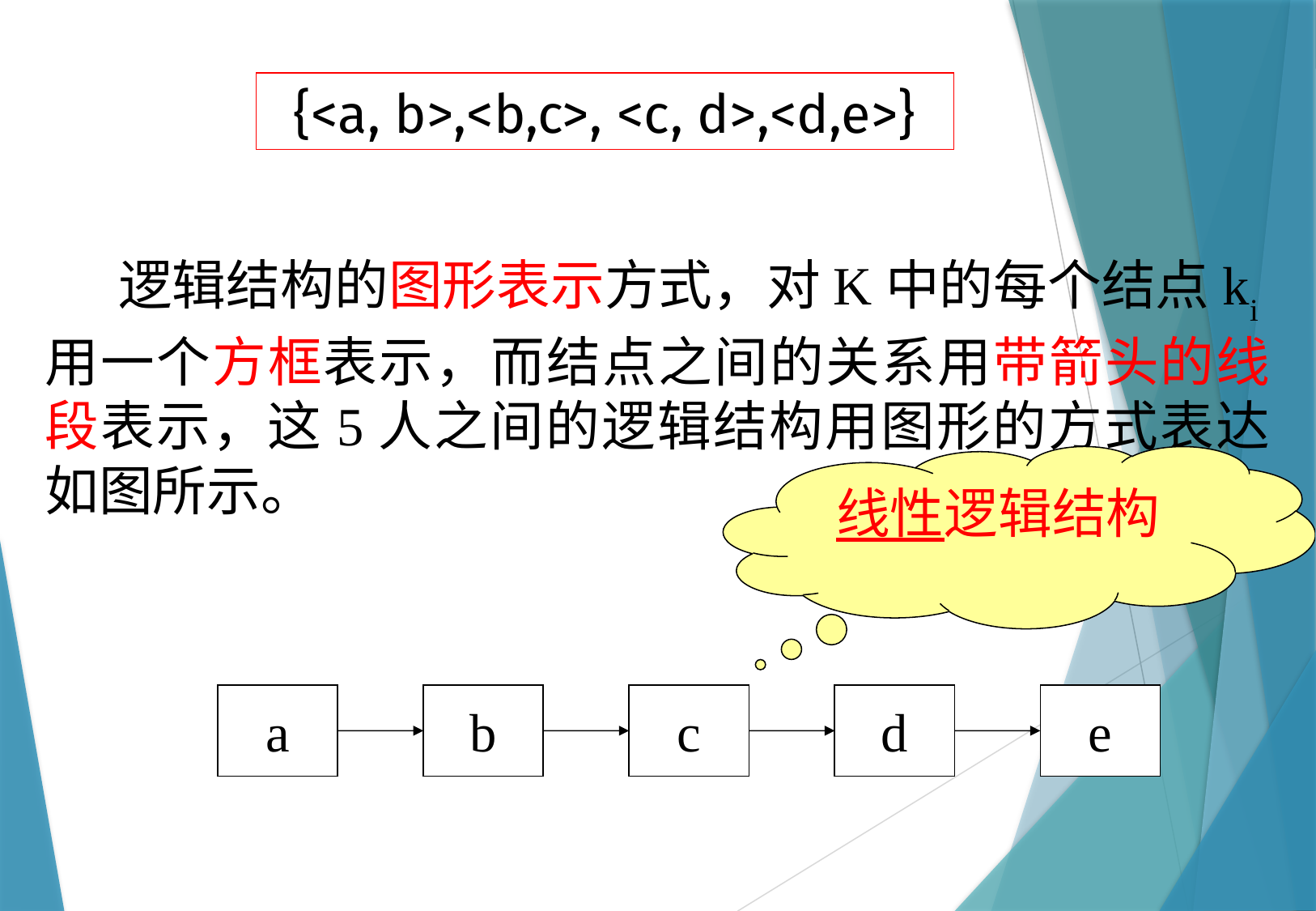

{<a, b>,<b,c>, <c, d>,<d,e>}
     逻辑结构的图形表示方式，对K中的每个结点ki用一个方框表示，而结点之间的关系用带箭头的线段表示，这5人之间的逻辑结构用图形的方式表达如图所示。
线性逻辑结构
a
b
c
d
e